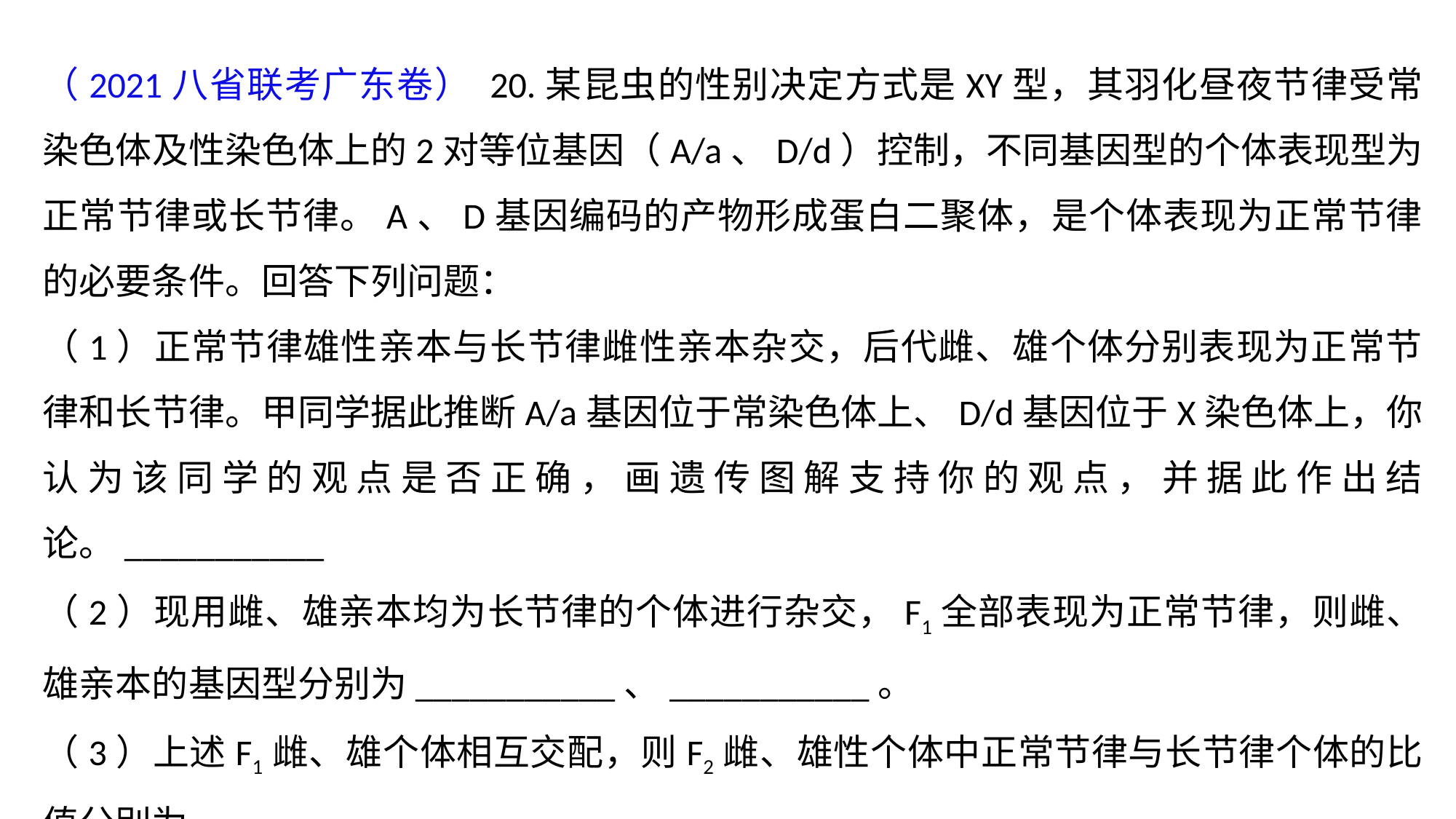

（2021八省联考广东卷） 20.某昆虫的性别决定方式是XY型，其羽化昼夜节律受常染色体及性染色体上的2对等位基因（A/a、D/d）控制，不同基因型的个体表现型为正常节律或长节律。A、D基因编码的产物形成蛋白二聚体，是个体表现为正常节律的必要条件。回答下列问题：
（1）正常节律雄性亲本与长节律雌性亲本杂交，后代雌、雄个体分别表现为正常节律和长节律。甲同学据此推断A/a基因位于常染色体上、D/d基因位于X染色体上，你认为该同学的观点是否正确，画遗传图解支持你的观点，并据此作出结论。___________
（2）现用雌、雄亲本均为长节律的个体进行杂交，F1全部表现为正常节律，则雌、雄亲本的基因型分别为___________、___________。
（3）上述F1雌、雄个体相互交配，则F2雌、雄性个体中正常节律与长节律个体的比值分别为___________、___________。